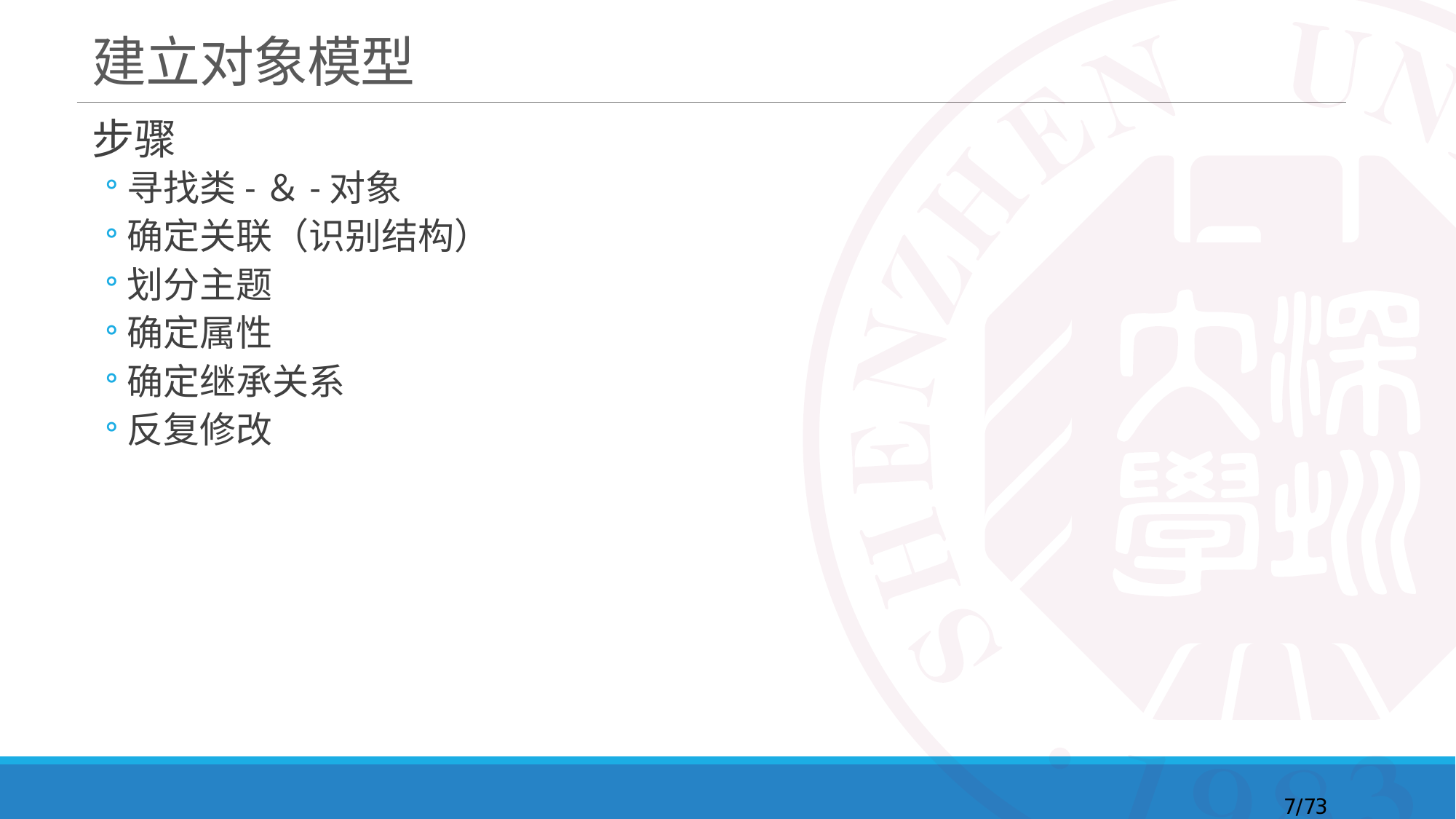

# 建立对象模型
步骤
寻找类-＆-对象
确定关联（识别结构）
划分主题
确定属性
确定继承关系
反复修改

7/73